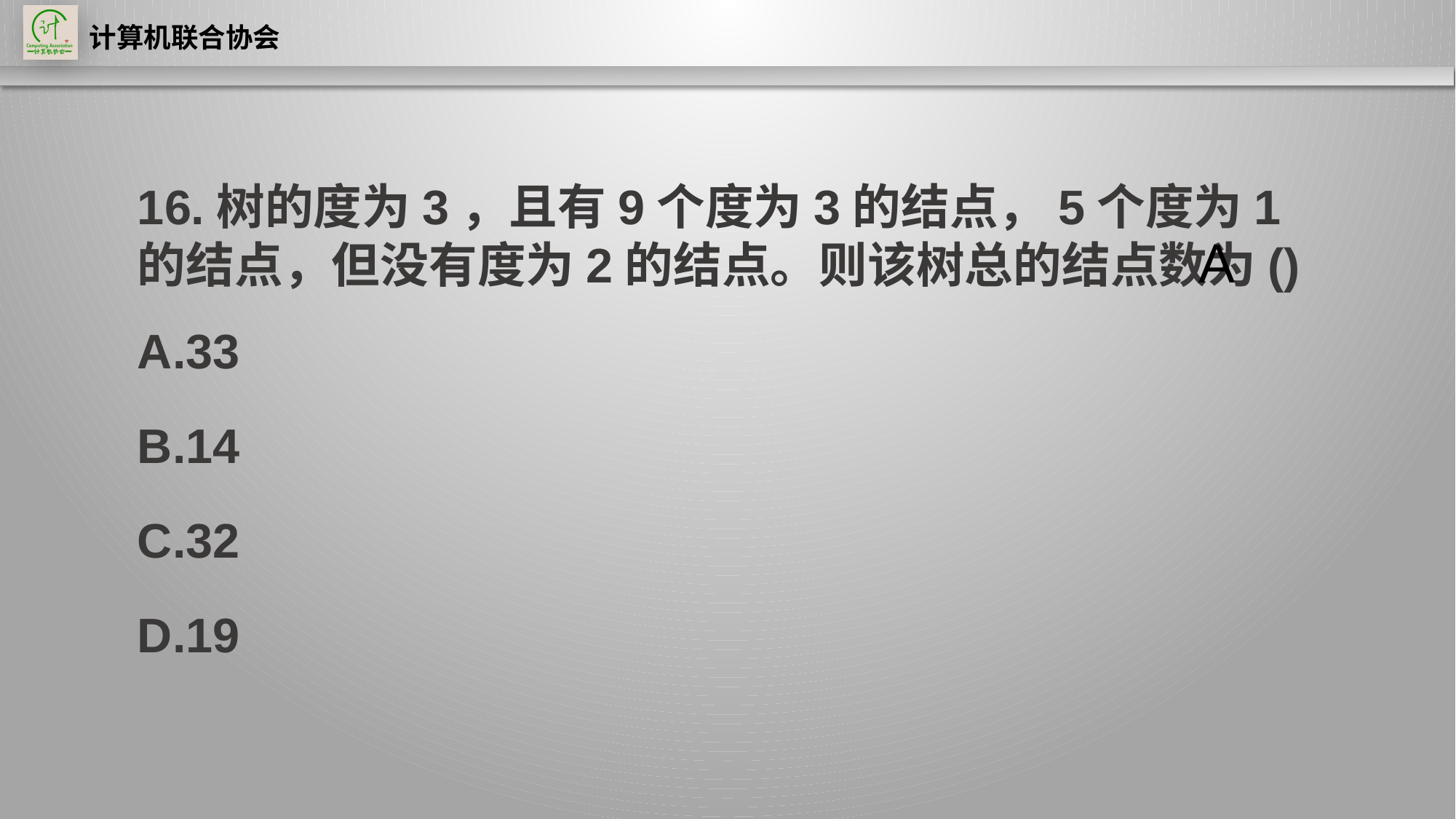

16.树的度为3，且有9个度为3的结点，5个度为1的结点，但没有度为2的结点。则该树总的结点数为()
A
A.33
B.14
C.32
D.19